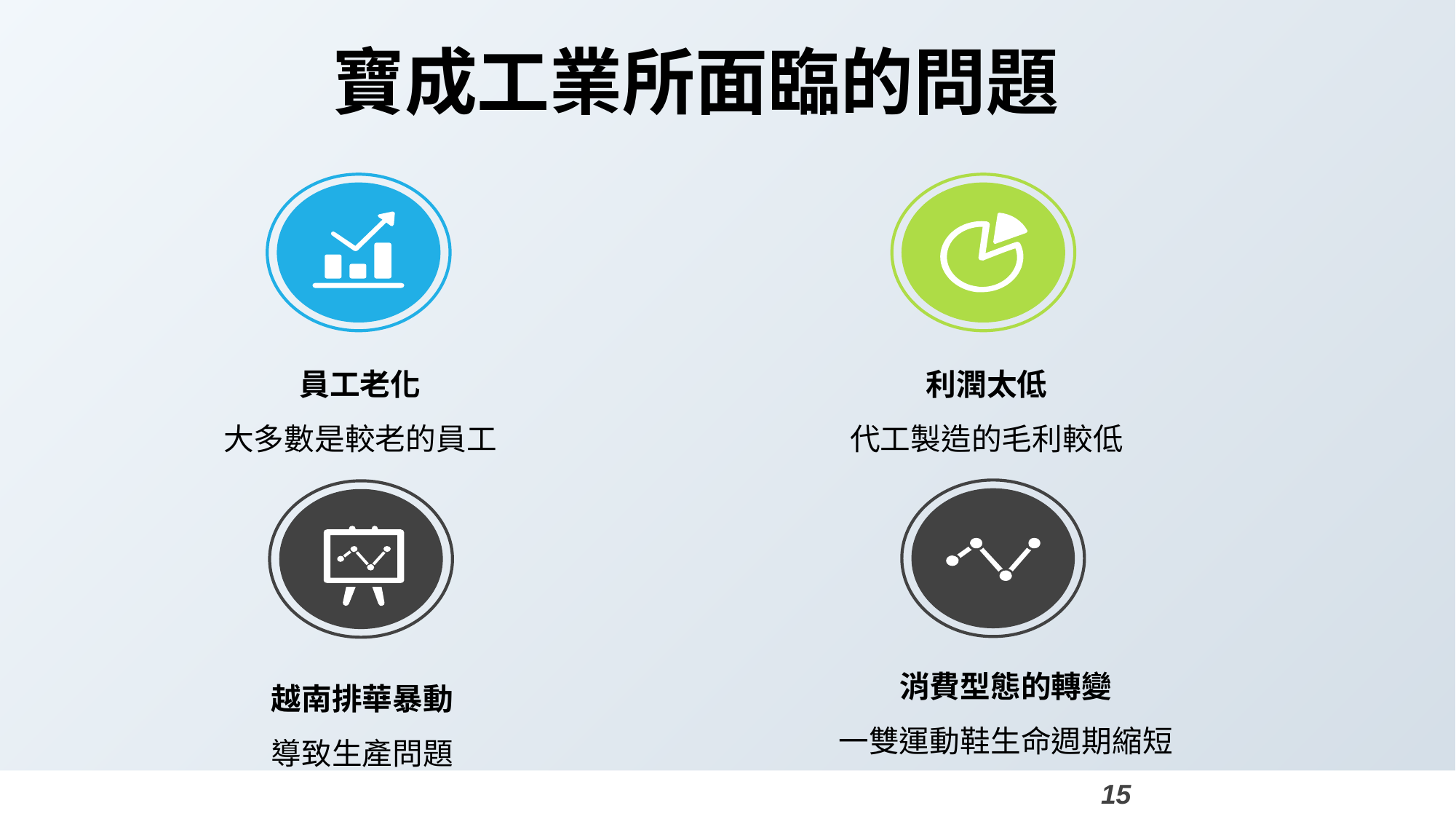

寶成工業所面臨的問題

員工老化
大多數是較老的員工
利潤太低
代工製造的毛利較低

消費型態的轉變
一雙運動鞋生命週期縮短
越南排華暴動
導致生產問題

15